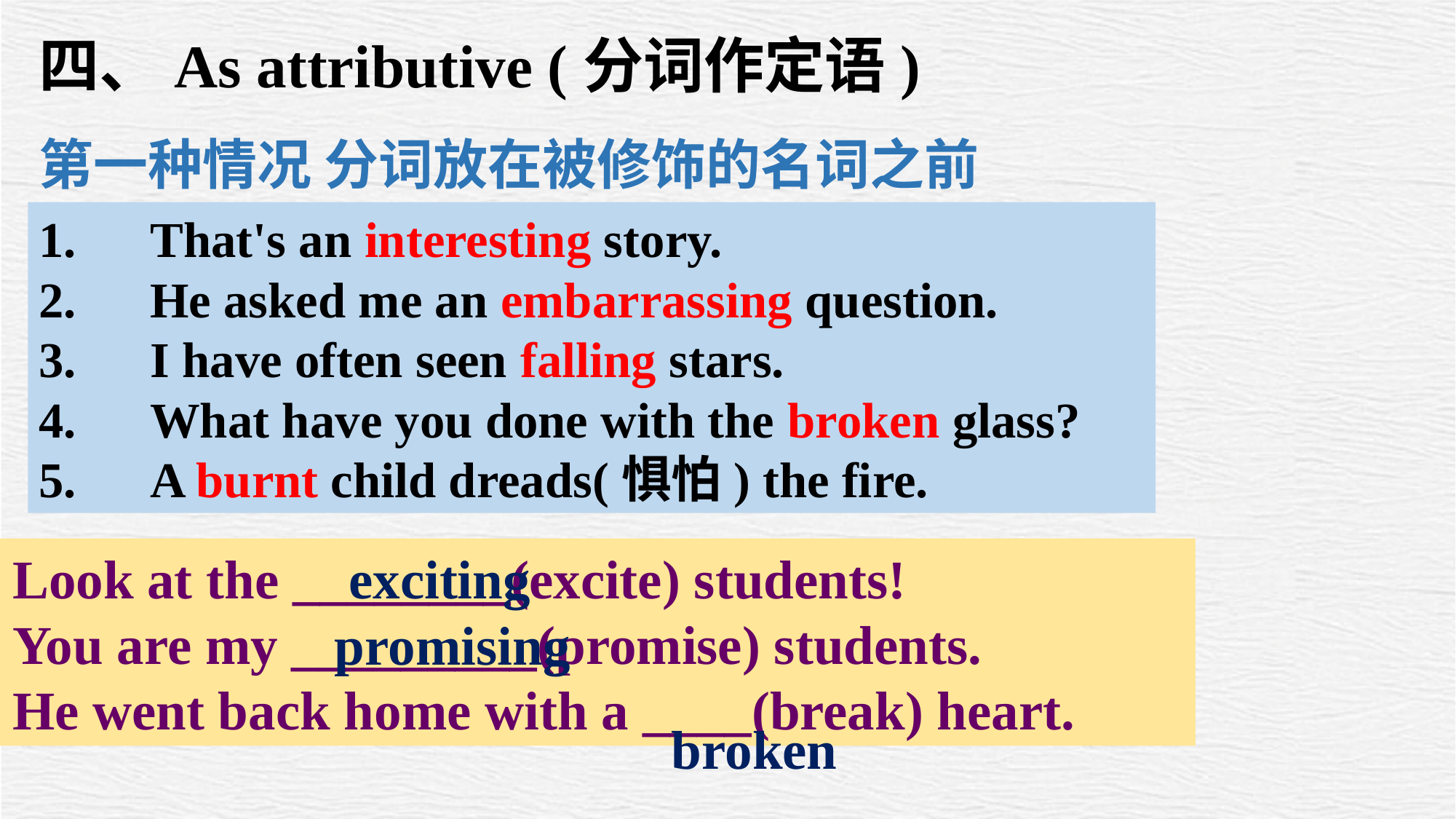

四、As attributive (分词作定语)
第一种情况 分词放在被修饰的名词之前
1.　That's an interesting story.
2.　He asked me an embarrassing question.
3.　I have often seen falling stars.
4.　What have you done with the broken glass?
5.　A burnt child dreads(惧怕) the fire.
 Look at the ________(excite) students!
 You are my _________(promise) students.
 He went back home with a ____(break) heart.
exciting
promising
broken